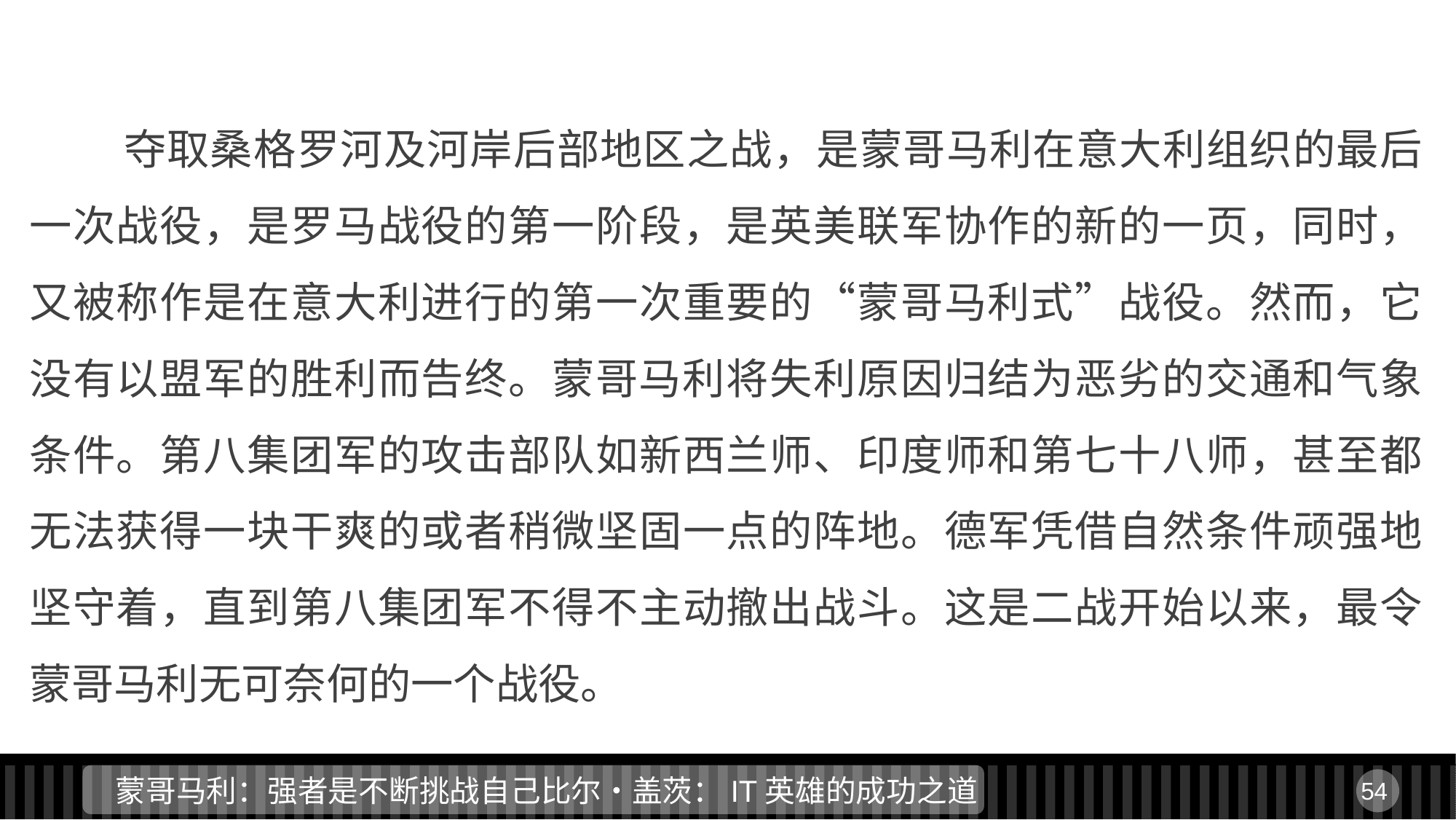

夺取桑格罗河及河岸后部地区之战，是蒙哥马利在意大利组织的最后一次战役，是罗马战役的第一阶段，是英美联军协作的新的一页，同时，又被称作是在意大利进行的第一次重要的“蒙哥马利式”战役。然而，它没有以盟军的胜利而告终。蒙哥马利将失利原因归结为恶劣的交通和气象条件。第八集团军的攻击部队如新西兰师、印度师和第七十八师，甚至都无法获得一块干爽的或者稍微坚固一点的阵地。德军凭借自然条件顽强地坚守着，直到第八集团军不得不主动撤出战斗。这是二战开始以来，最令蒙哥马利无可奈何的一个战役。